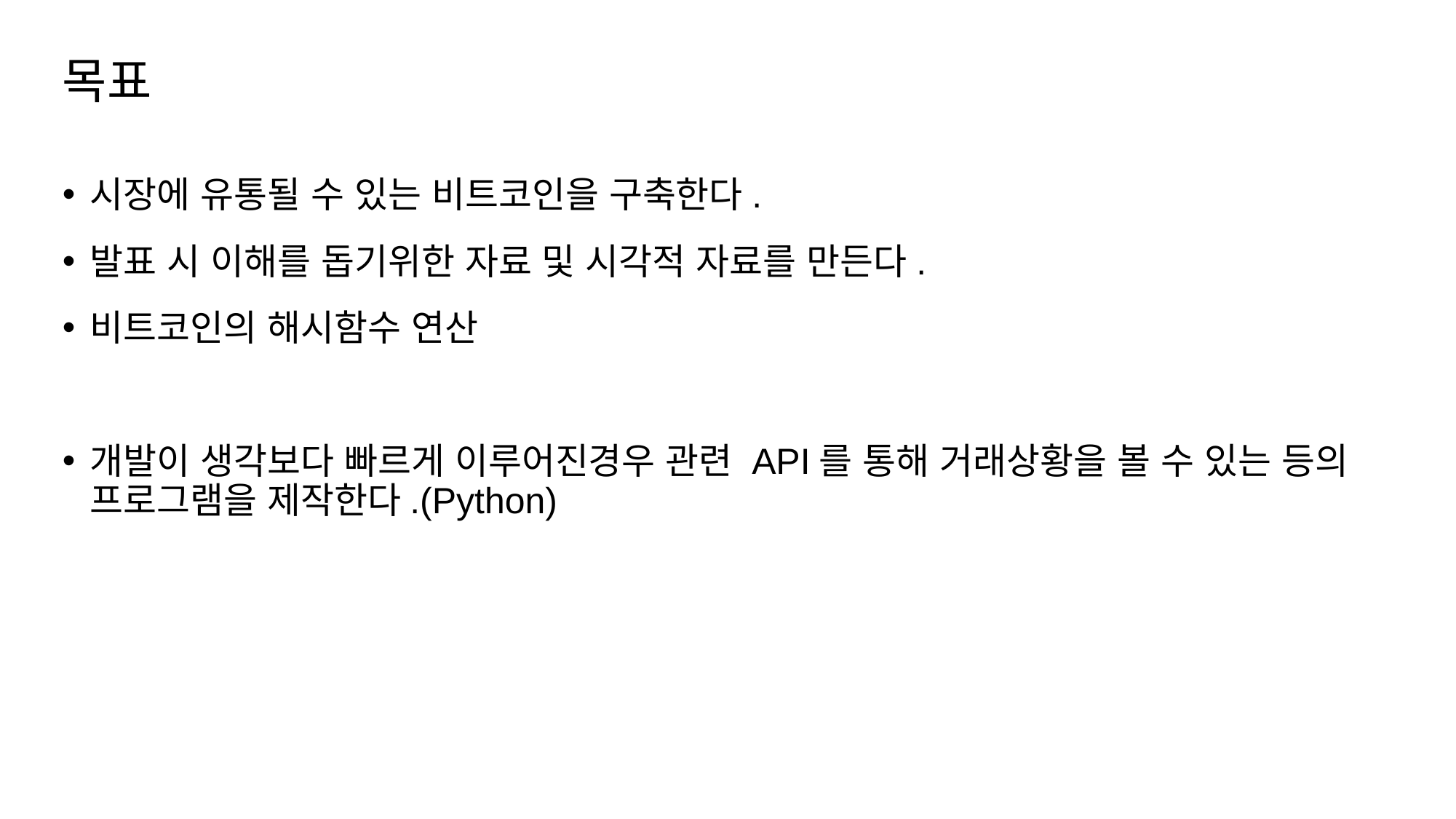

# 목표
시장에 유통될 수 있는 비트코인을 구축한다.
발표 시 이해를 돕기위한 자료 및 시각적 자료를 만든다.
비트코인의 해시함수 연산

개발이 생각보다 빠르게 이루어진경우 관련 API를 통해 거래상황을 볼 수 있는 등의 프로그램을 제작한다.(Python)